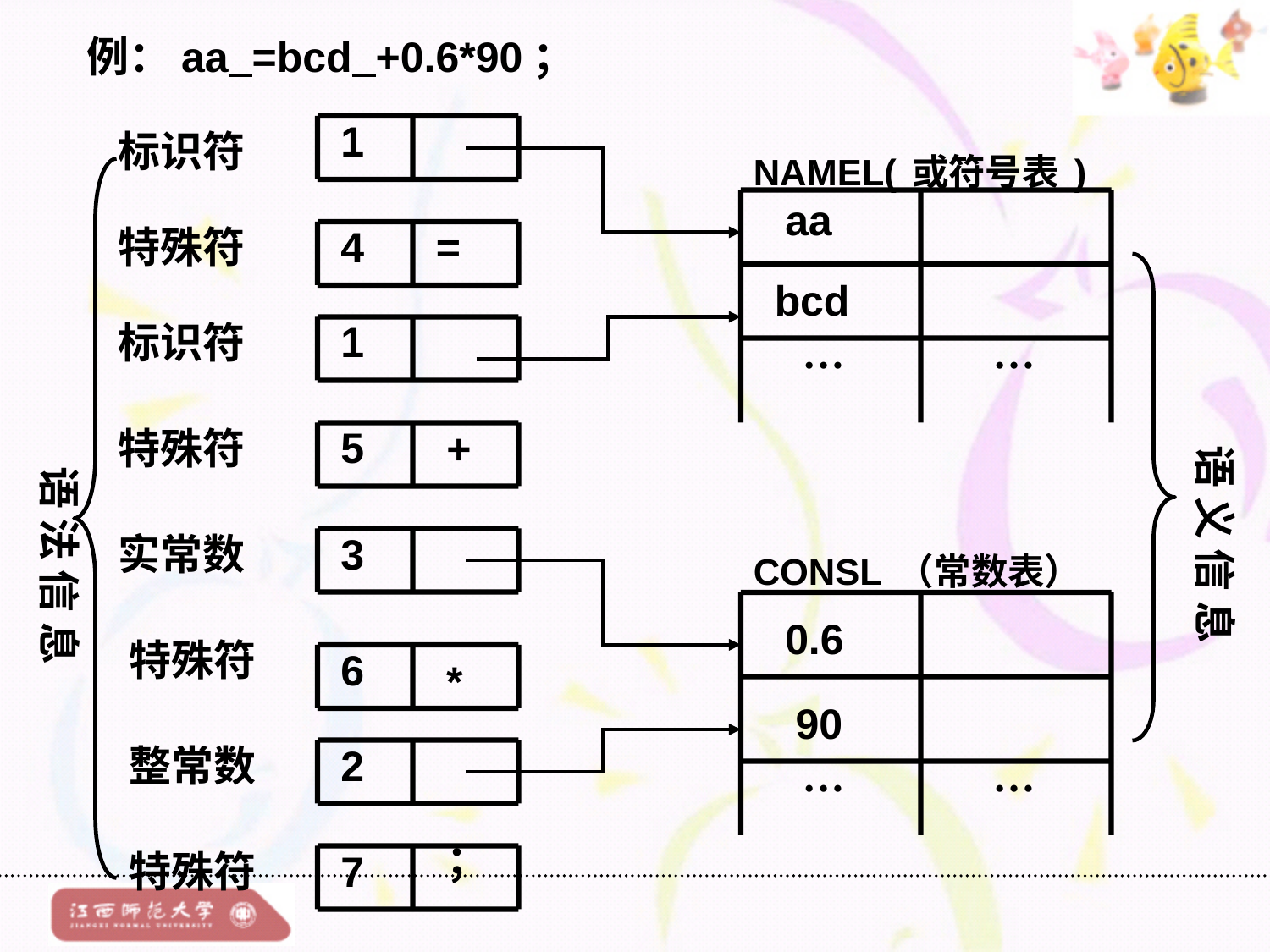

例：aa  =bcd  +0.6*90；
NAMEL(或符号表)

1
标识符

aa

特殊符
4
=

bcd
语 义 信 息

1
标识符
语 法 信 息

…
…

5
特殊符
+

CONSL（常数表）

实常数
3

0.6
特殊符

6
*

90

整常数
2

…
…

；

特殊符
7